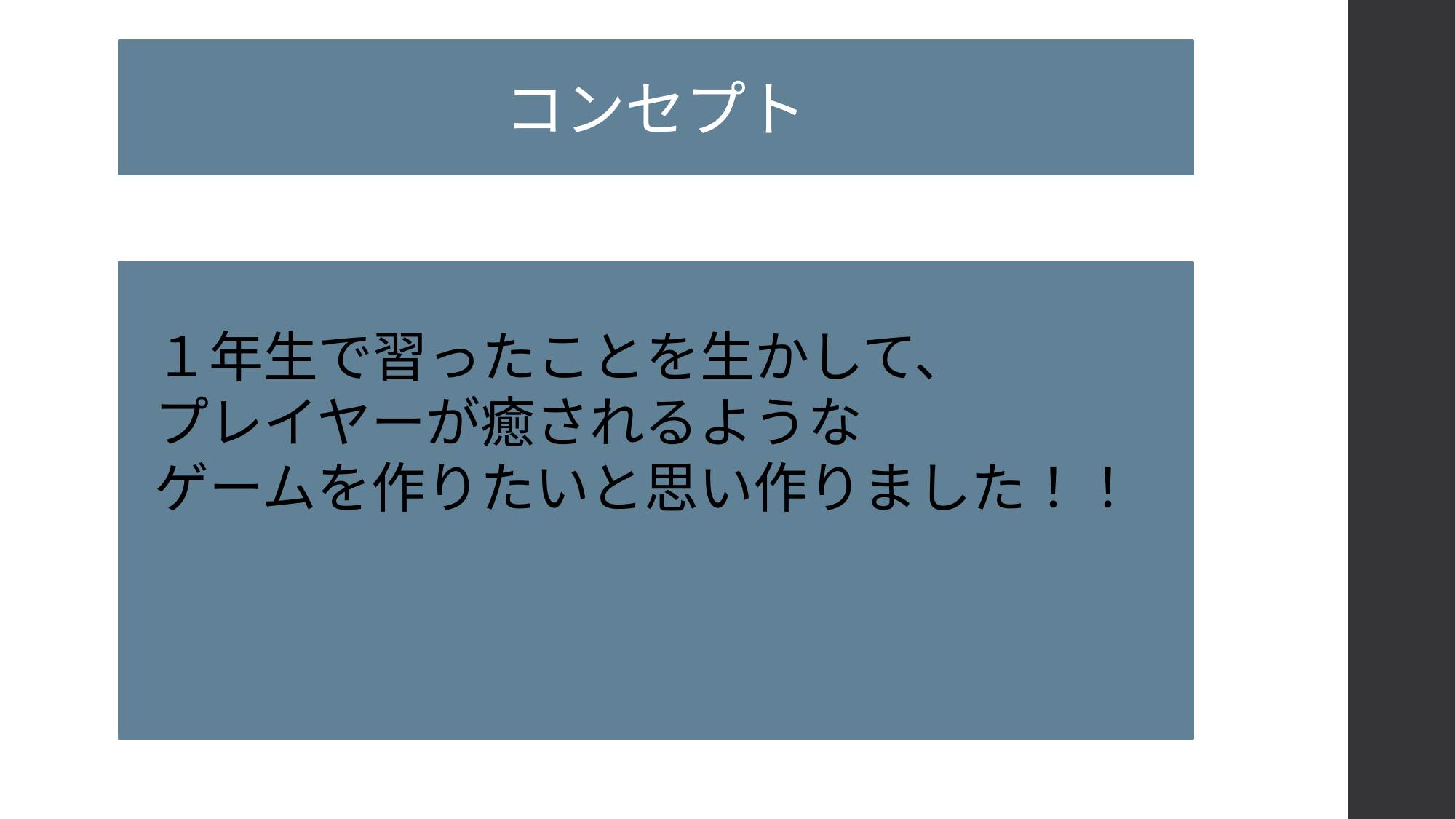

コンセプト

１年生で習ったことを生かして、
プレイヤーが癒されるような
ゲームを作りたいと思い作りました！！